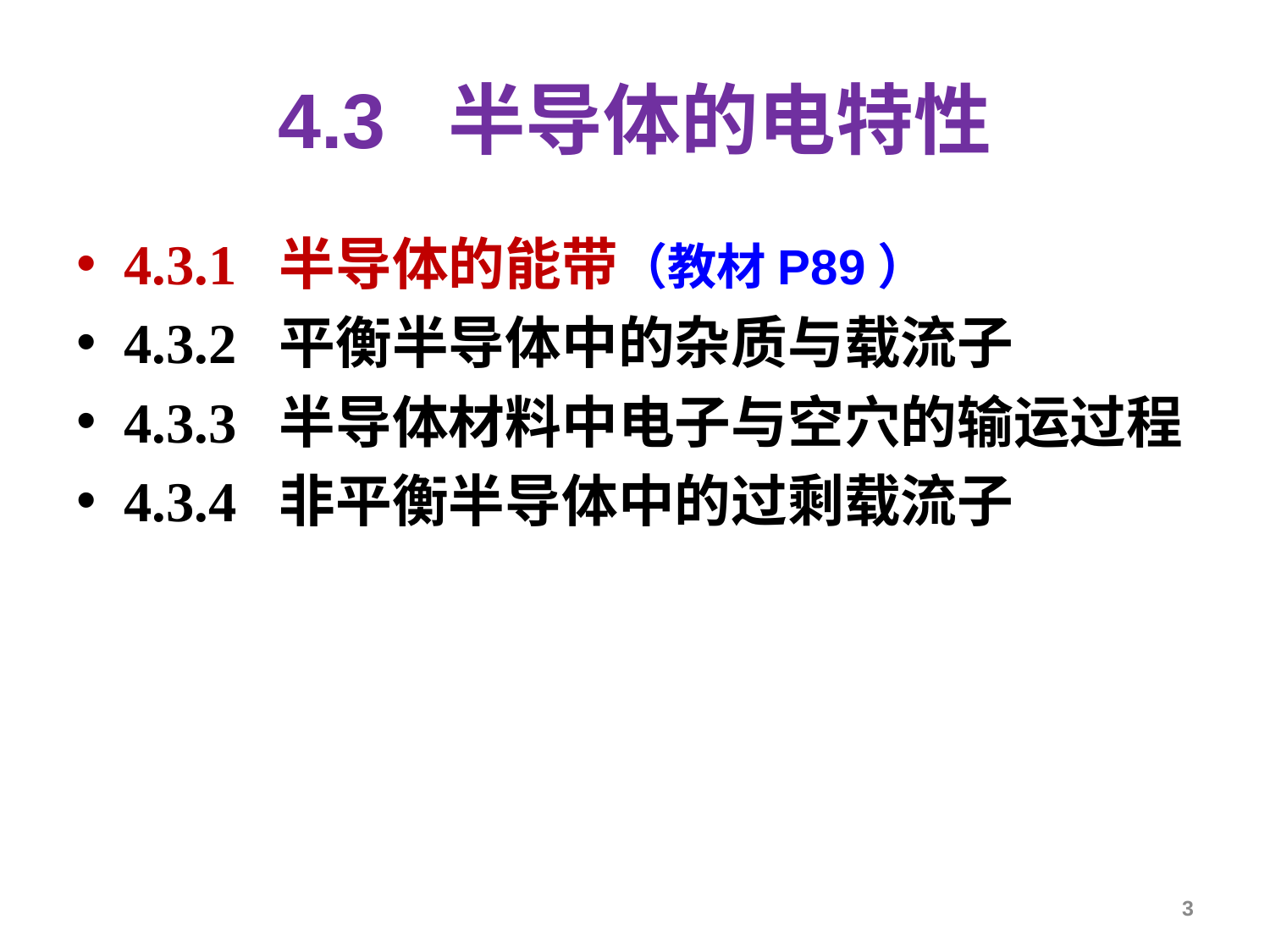

# 4.3  半导体的电特性
4.3.1  半导体的能带（教材P89）
4.3.2  平衡半导体中的杂质与载流子
4.3.3  半导体材料中电子与空穴的输运过程
4.3.4  非平衡半导体中的过剩载流子
3